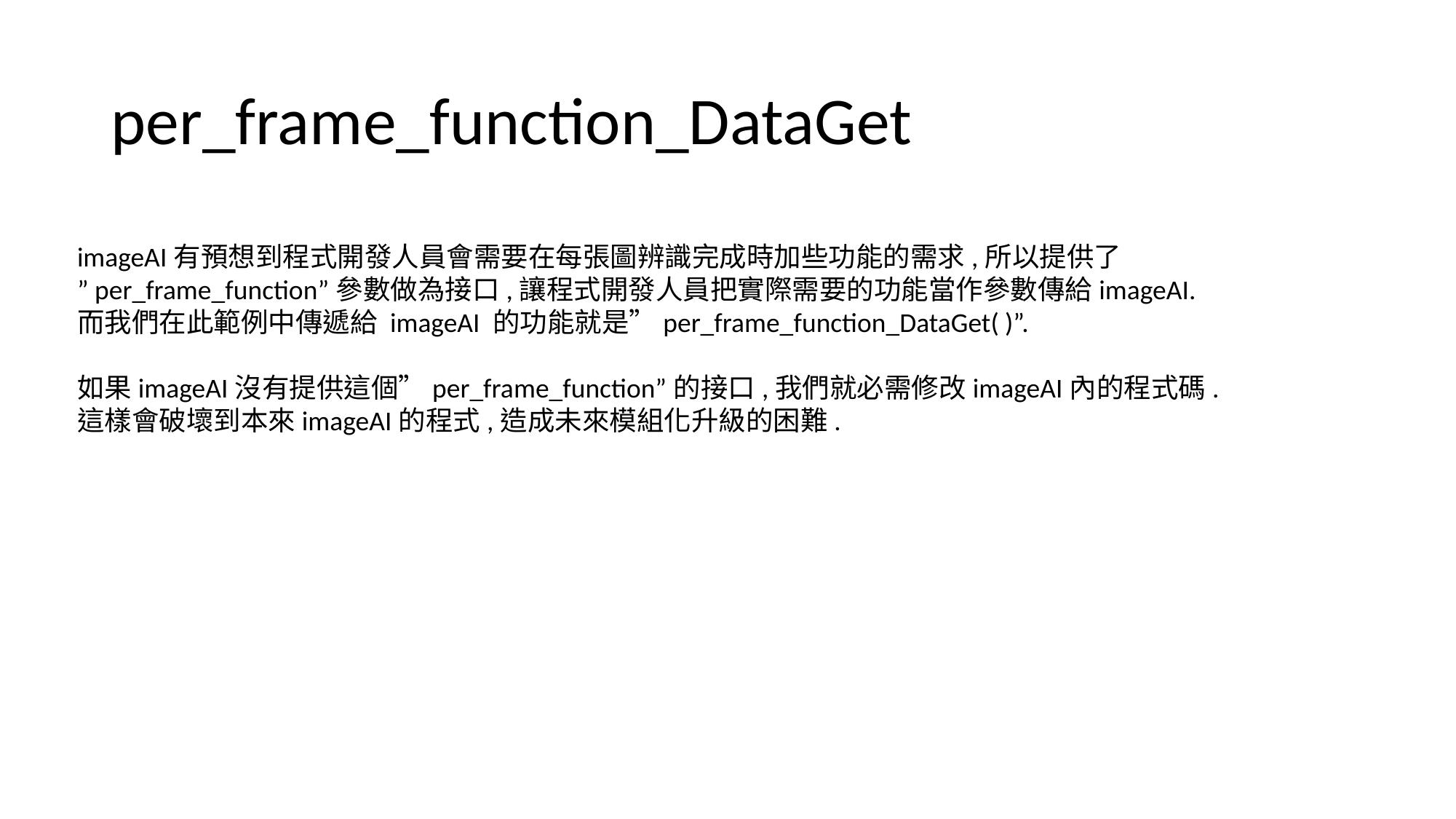

# per_frame_function_DataGet
imageAI有預想到程式開發人員會需要在每張圖辨識完成時加些功能的需求,所以提供了
” per_frame_function”參數做為接口,讓程式開發人員把實際需要的功能當作參數傳給imageAI.
而我們在此範例中傳遞給 imageAI 的功能就是”per_frame_function_DataGet( )”.

如果imageAI沒有提供這個”per_frame_function”的接口,我們就必需修改imageAI內的程式碼.
這樣會破壞到本來imageAI的程式,造成未來模組化升級的困難.